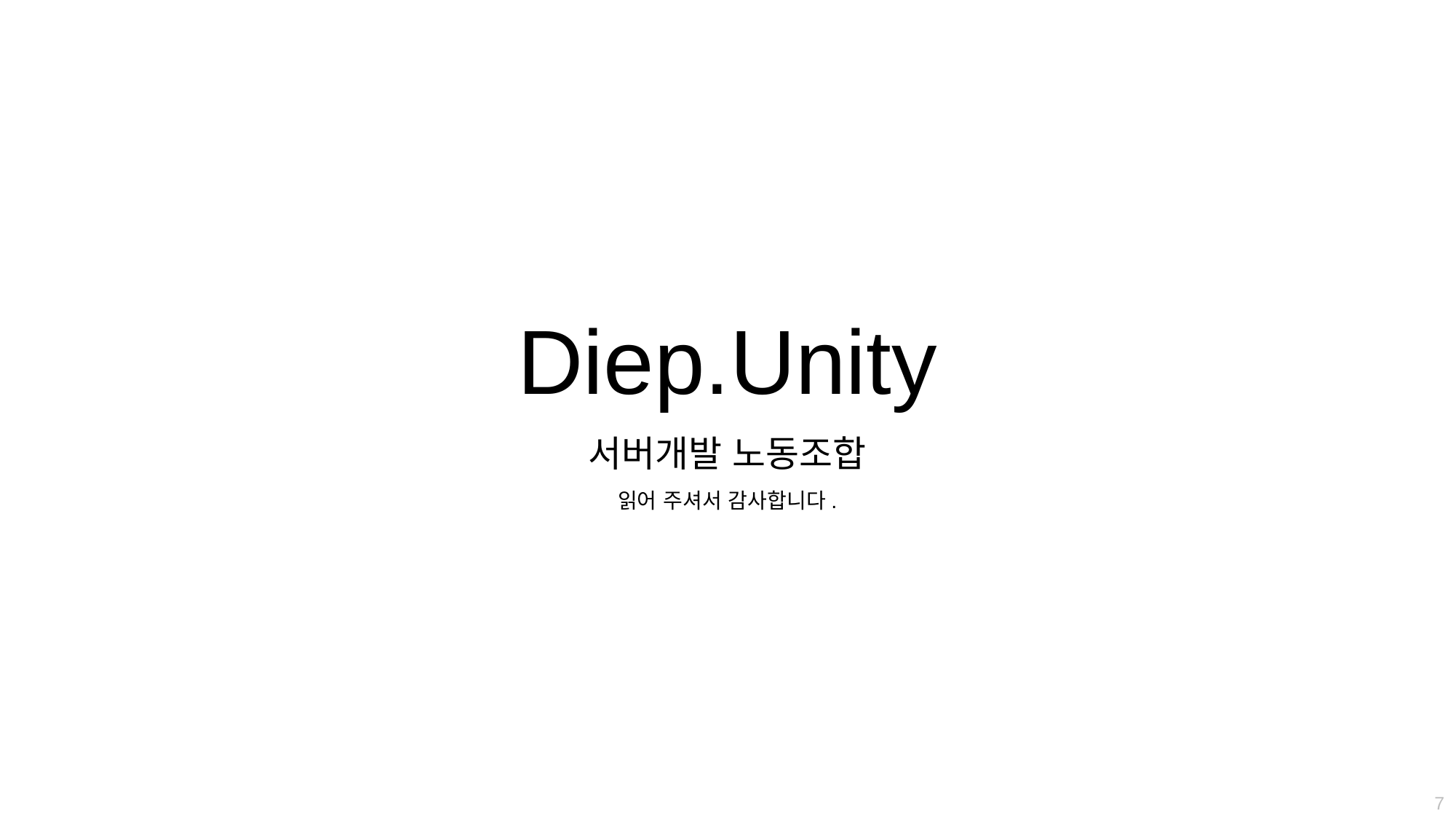

# Diep.Unity
서버개발 노동조합
읽어 주셔서 감사합니다.
7